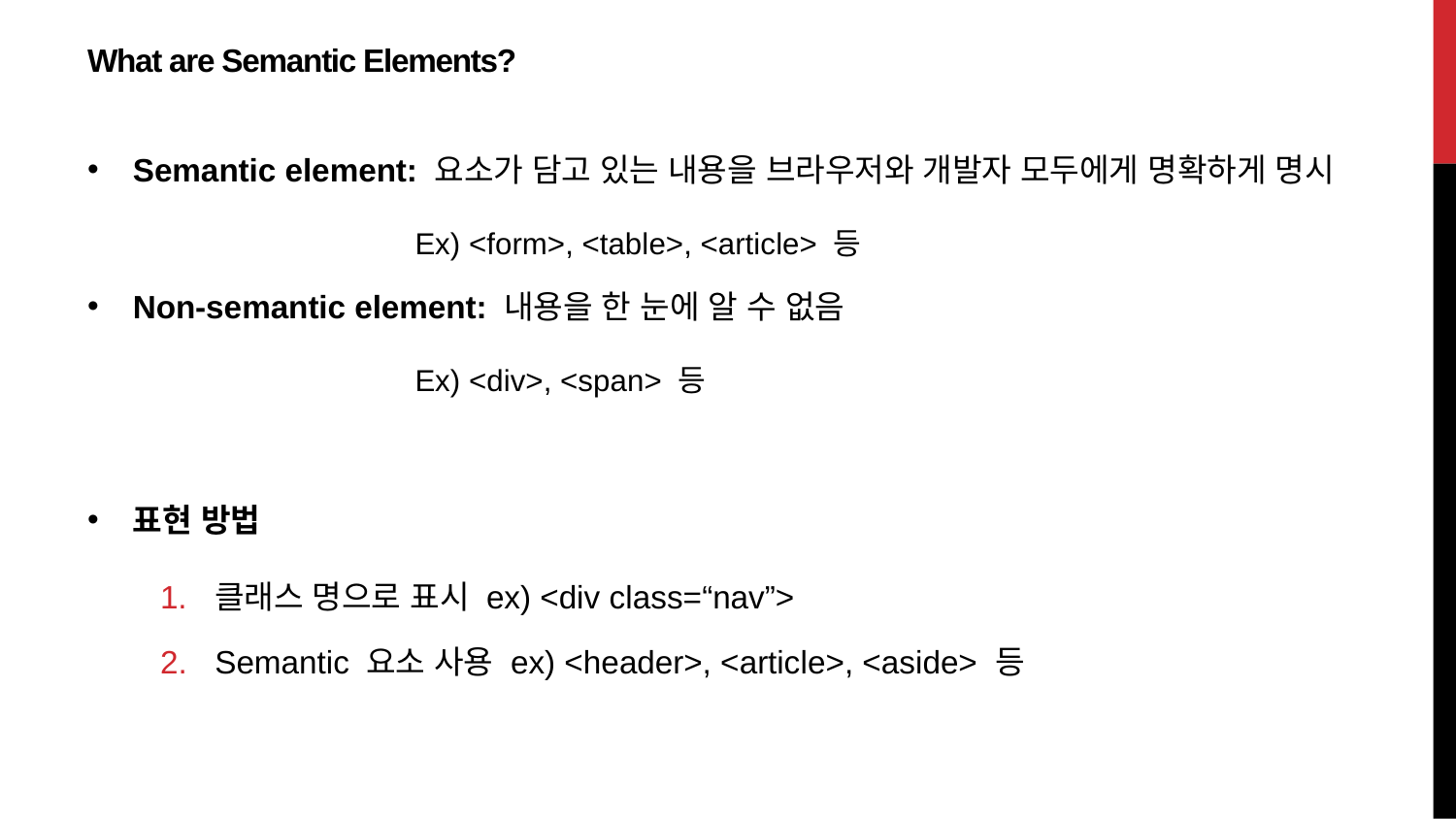

# What are Semantic Elements?
Semantic element: 요소가 담고 있는 내용을 브라우저와 개발자 모두에게 명확하게 명시
Ex) <form>, <table>, <article> 등
Non-semantic element: 내용을 한 눈에 알 수 없음
Ex) <div>, <span> 등

표현 방법
클래스 명으로 표시 ex) <div class=“nav”>
Semantic 요소 사용 ex) <header>, <article>, <aside> 등